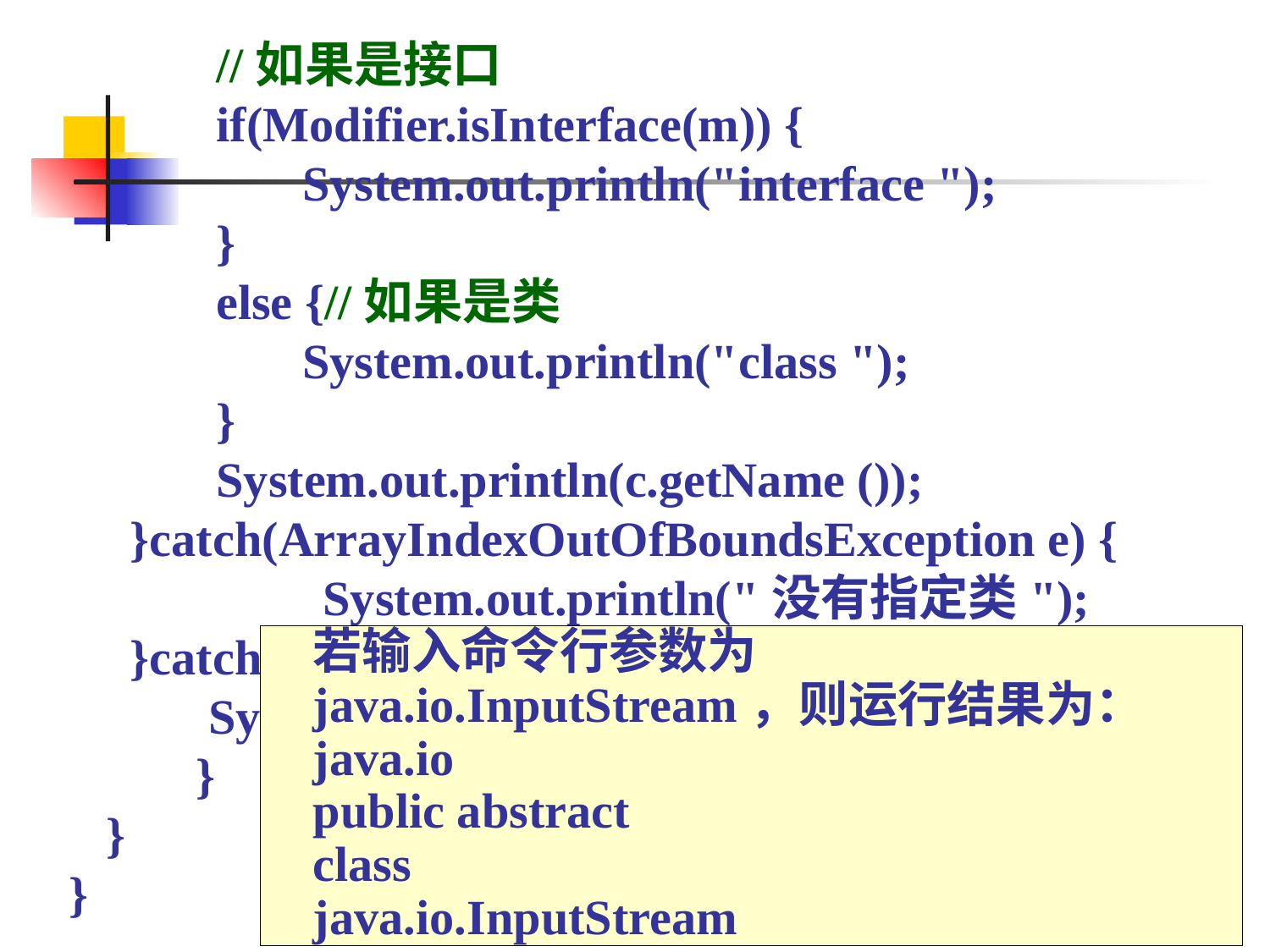

//如果是接口
            if(Modifier.isInterface(m)) {
                   System.out.println("interface ");
            }
            else {//如果是类
                   System.out.println("class ");
            }
            System.out.println(c.getName ());
     }catch(ArrayIndexOutOfBoundsException e) {
            	System.out.println("没有指定类");
     }catch(ClassNotFoundException e) {
          	 System.out.println("找不到指定类");
      	}
   }
}
若输入命令行参数为 java.io.InputStream，则运行结果为：
java.io
public abstract
class
java.io.InputStream